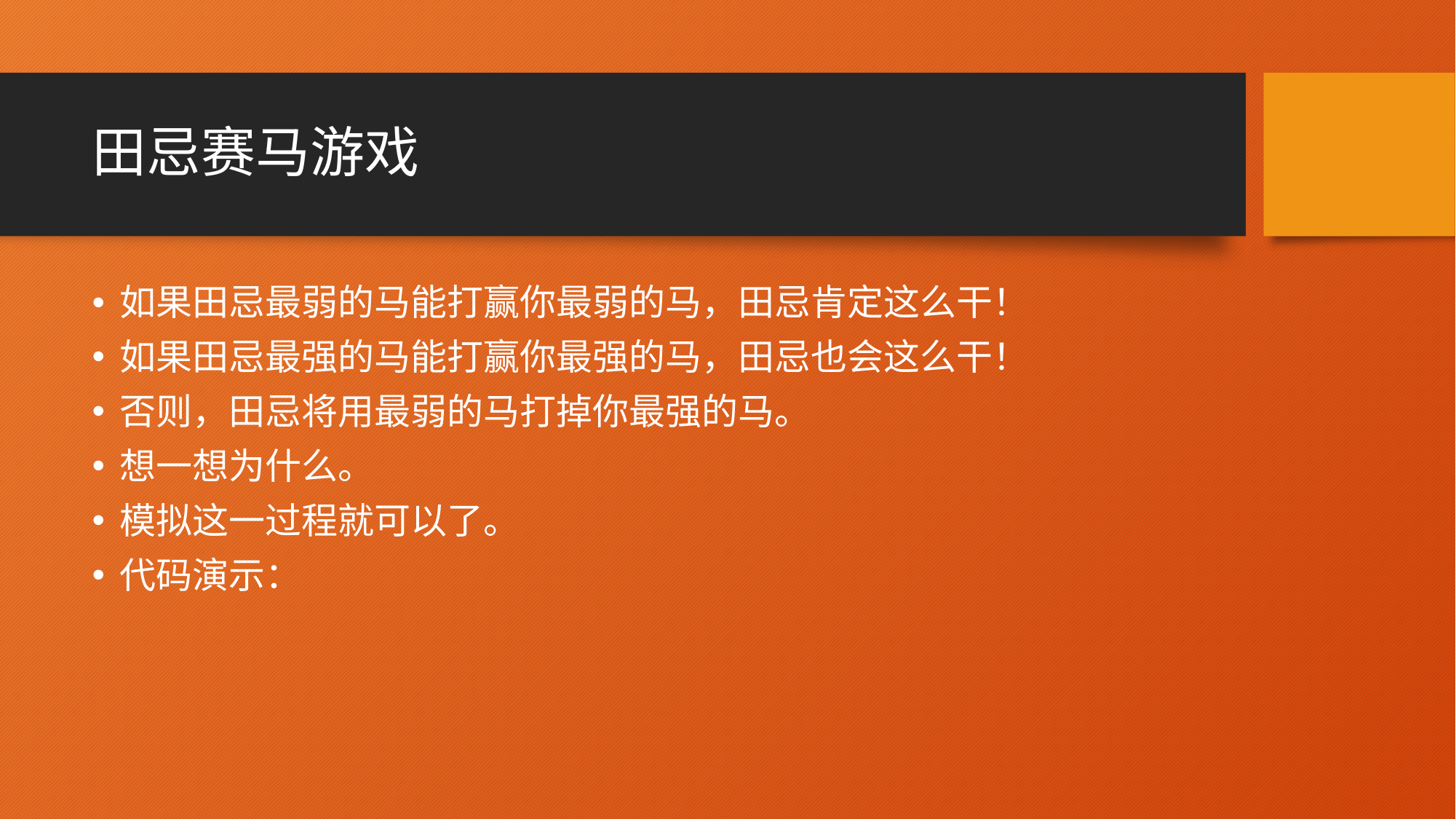

# 田忌赛马游戏
如果田忌最弱的马能打赢你最弱的马，田忌肯定这么干！
如果田忌最强的马能打赢你最强的马，田忌也会这么干！
否则，田忌将用最弱的马打掉你最强的马。
想一想为什么。
模拟这一过程就可以了。
代码演示：